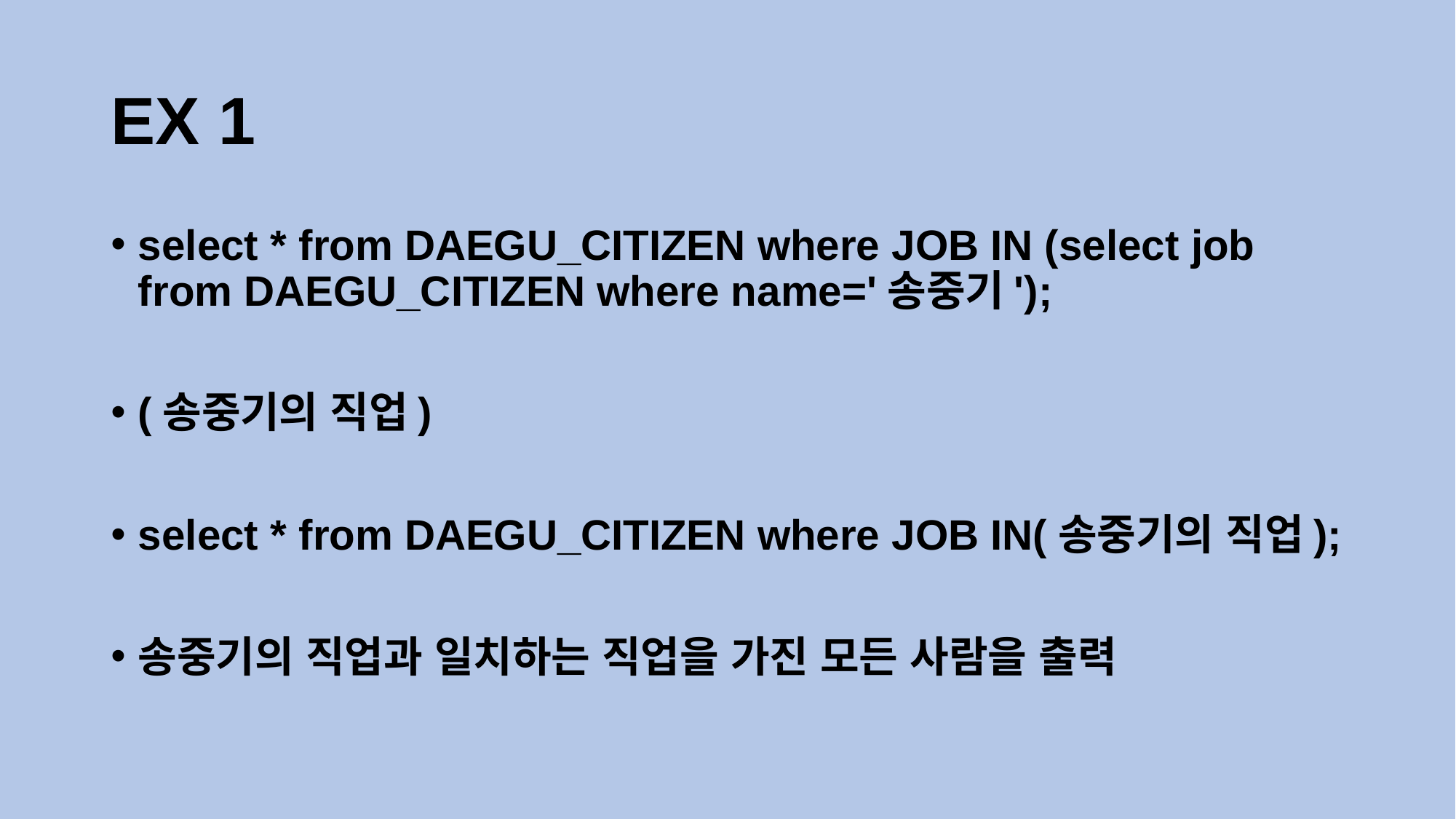

# EX 1
select * from DAEGU_CITIZEN where JOB IN (select job from DAEGU_CITIZEN where name='송중기');

(송중기의 직업)

select * from DAEGU_CITIZEN where JOB IN(송중기의 직업);

송중기의 직업과 일치하는 직업을 가진 모든 사람을 출력